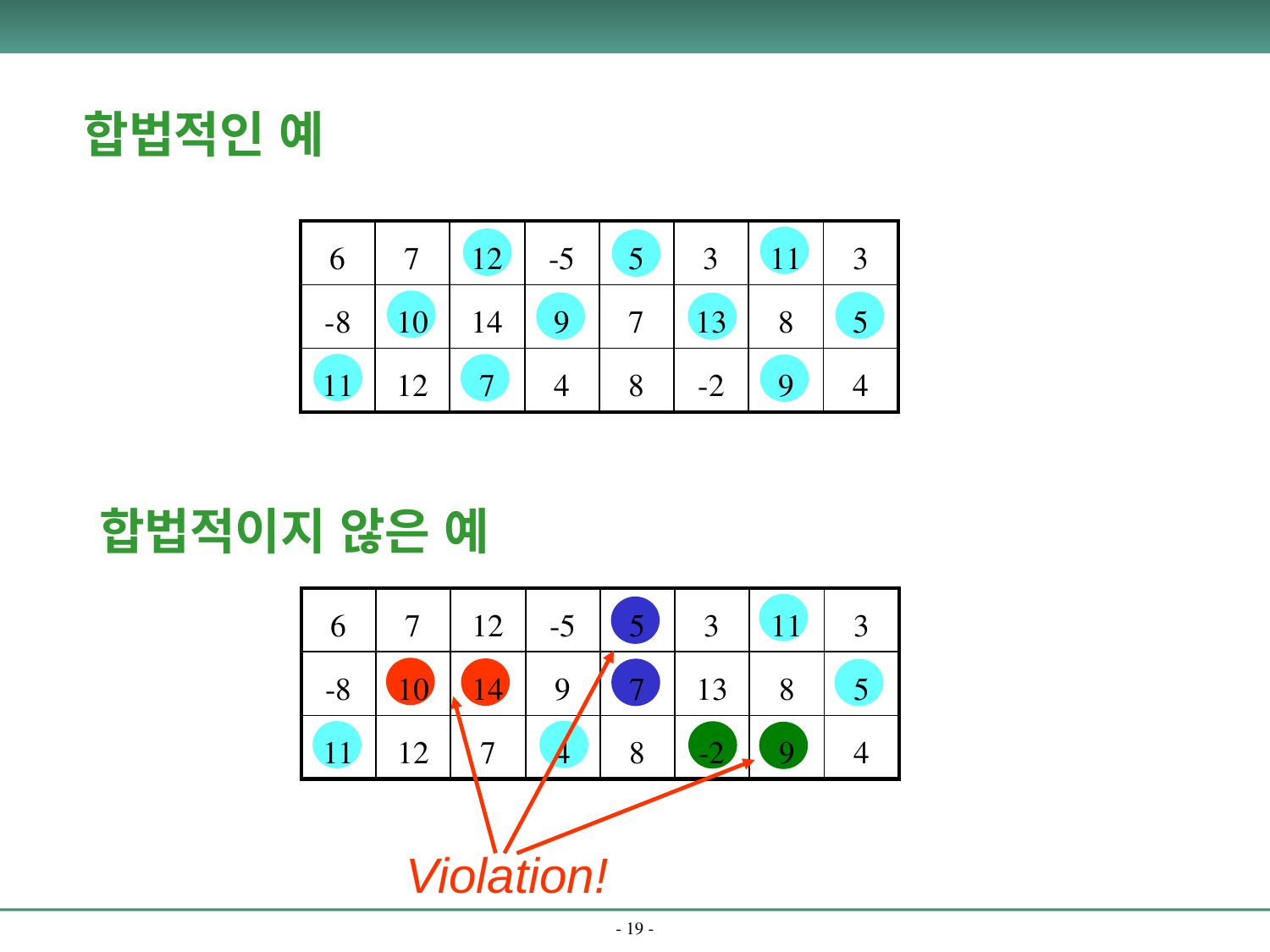

합법적인 예
| 6 | 7 | 12 | -5 | 5 | 3 | 11 | 3 |
| --- | --- | --- | --- | --- | --- | --- | --- |
| -8 | 10 | 14 | 9 | 7 | 13 | 8 | 5 |
| 11 | 12 | 7 | 4 | 8 | -2 | 9 | 4 |

합법적이지 않은 예
| 6 | 7 | 12 | -5 | 5 | 3 | 11 | 3 |
| --- | --- | --- | --- | --- | --- | --- | --- |
| -8 | 10 | 14 | 9 | 7 | 13 | 8 | 5 |
| 11 | 12 | 7 | 4 | 8 | -2 | 9 | 4 |

Violation!